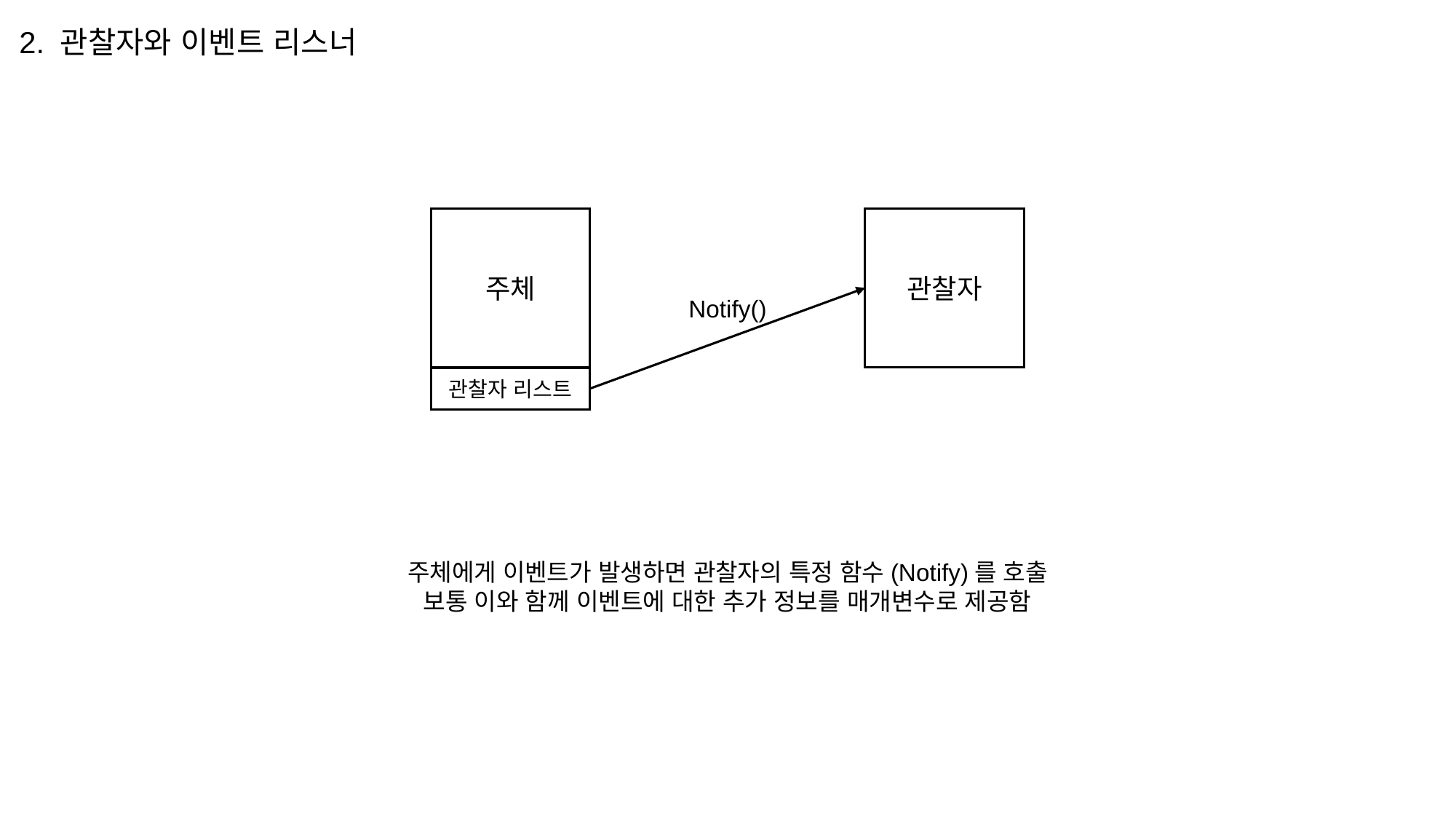

2. 관찰자와 이벤트 리스너
주체
관찰자
Notify()
관찰자 리스트
주체에게 이벤트가 발생하면 관찰자의 특정 함수(Notify)를 호출
보통 이와 함께 이벤트에 대한 추가 정보를 매개변수로 제공함